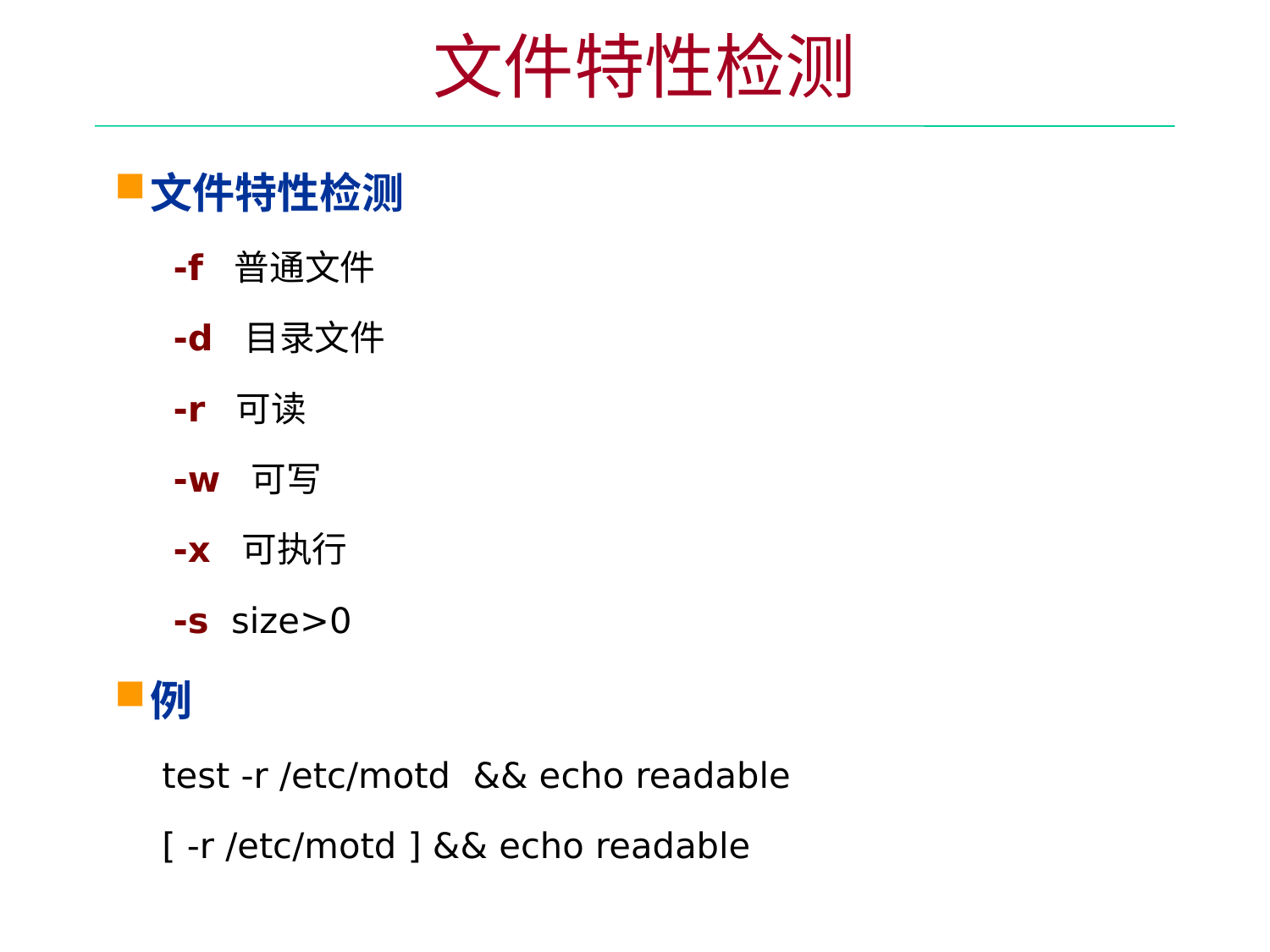

文件特性检测
文件特性检测
 -f  普通文件
 -d  目录文件
 -r  可读
 -w  可写
 -x  可执行
 -s  size>0
例
test -r /etc/motd  && echo readable
[ -r /etc/motd ] && echo readable